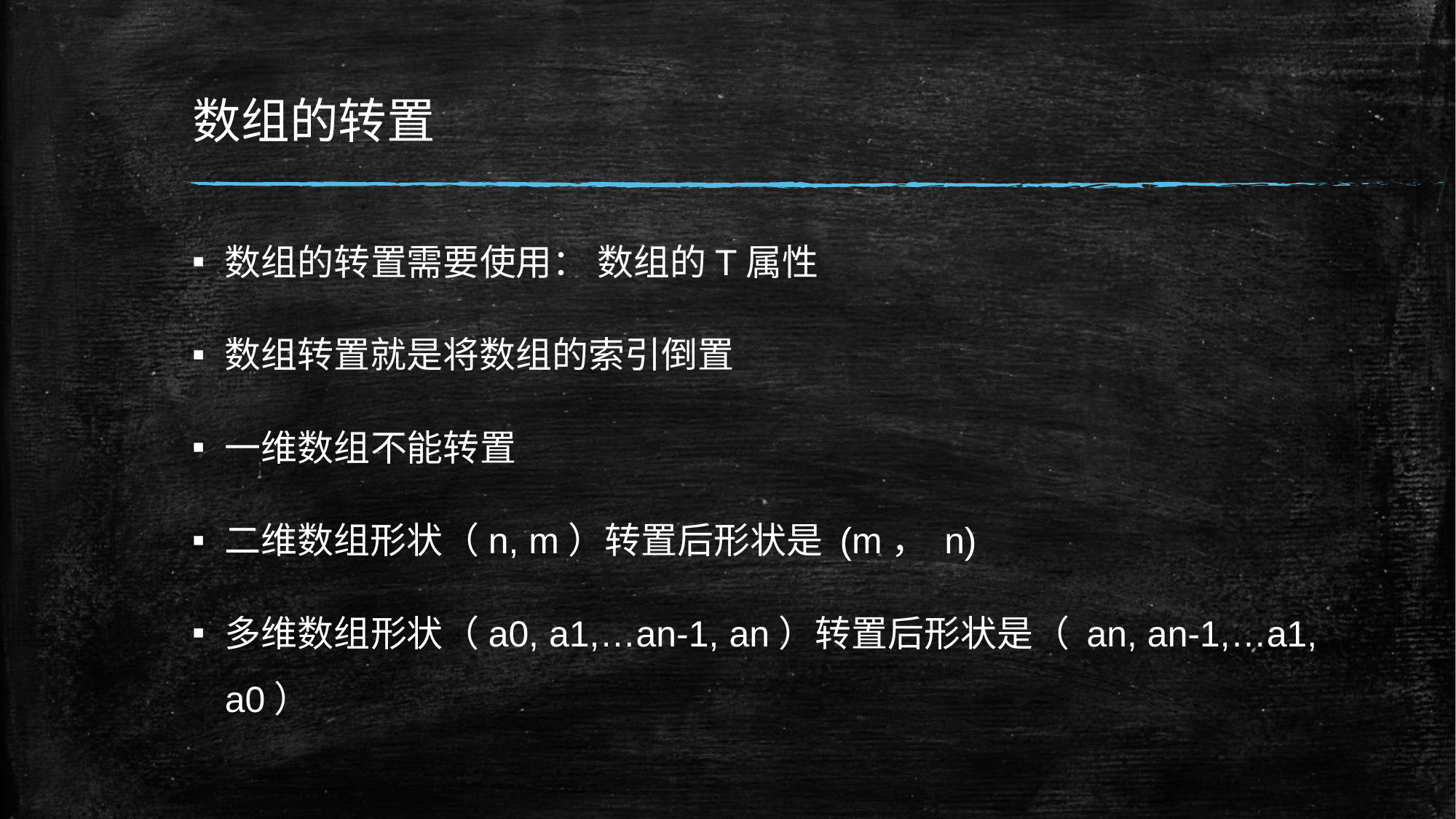

# 数组的转置
数组的转置需要使用： 数组的T属性
数组转置就是将数组的索引倒置
一维数组不能转置
二维数组形状（n, m）转置后形状是 (m， n)
多维数组形状（a0, a1,…an-1, an）转置后形状是（ an, an-1,…a1, a0）